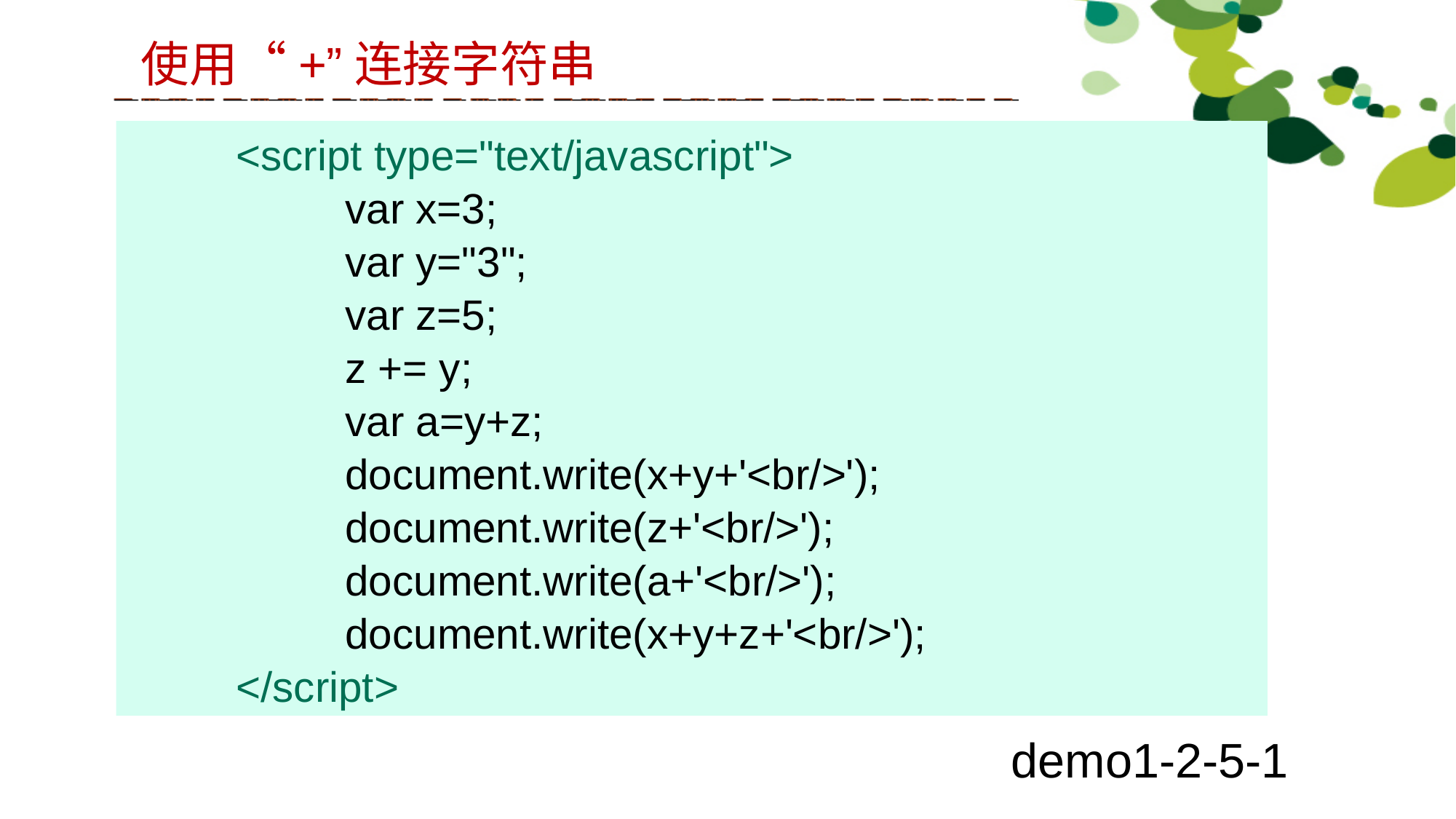

使用“+”连接字符串
	<script type="text/javascript">
		var x=3;
		var y="3";
		var z=5;
		z += y;
		var a=y+z;
		document.write(x+y+'<br/>');
		document.write(z+'<br/>');
		document.write(a+'<br/>');
		document.write(x+y+z+'<br/>');
	</script>

demo1-2-5-1